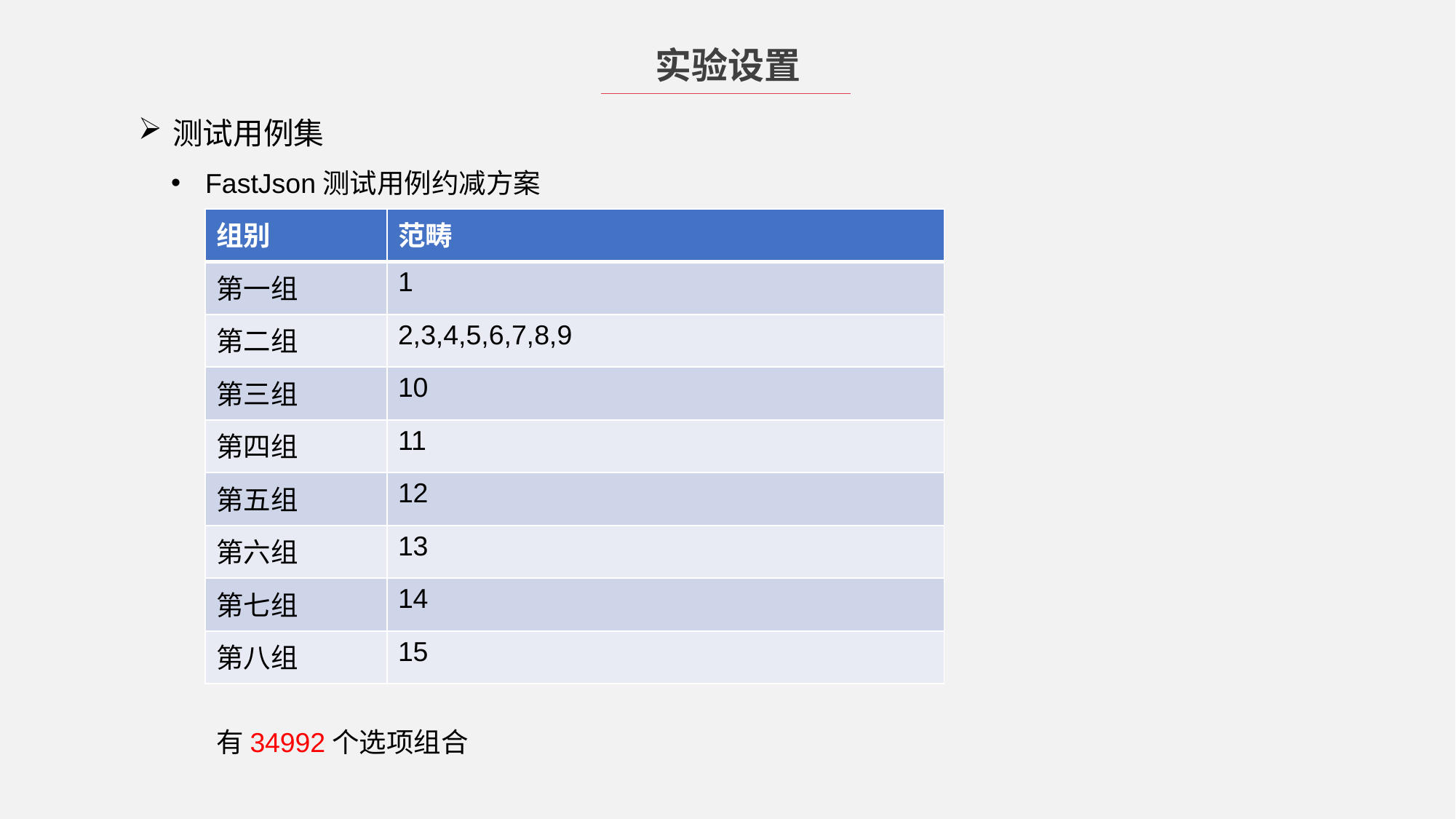

实验设置
测试用例集
FastJson测试用例约减方案
| 组别 | 范畴 |
| --- | --- |
| 第一组 | 1 |
| 第二组 | 2,3,4,5,6,7,8,9 |
| 第三组 | 10 |
| 第四组 | 11 |
| 第五组 | 12 |
| 第六组 | 13 |
| 第七组 | 14 |
| 第八组 | 15 |
有34992个选项组合